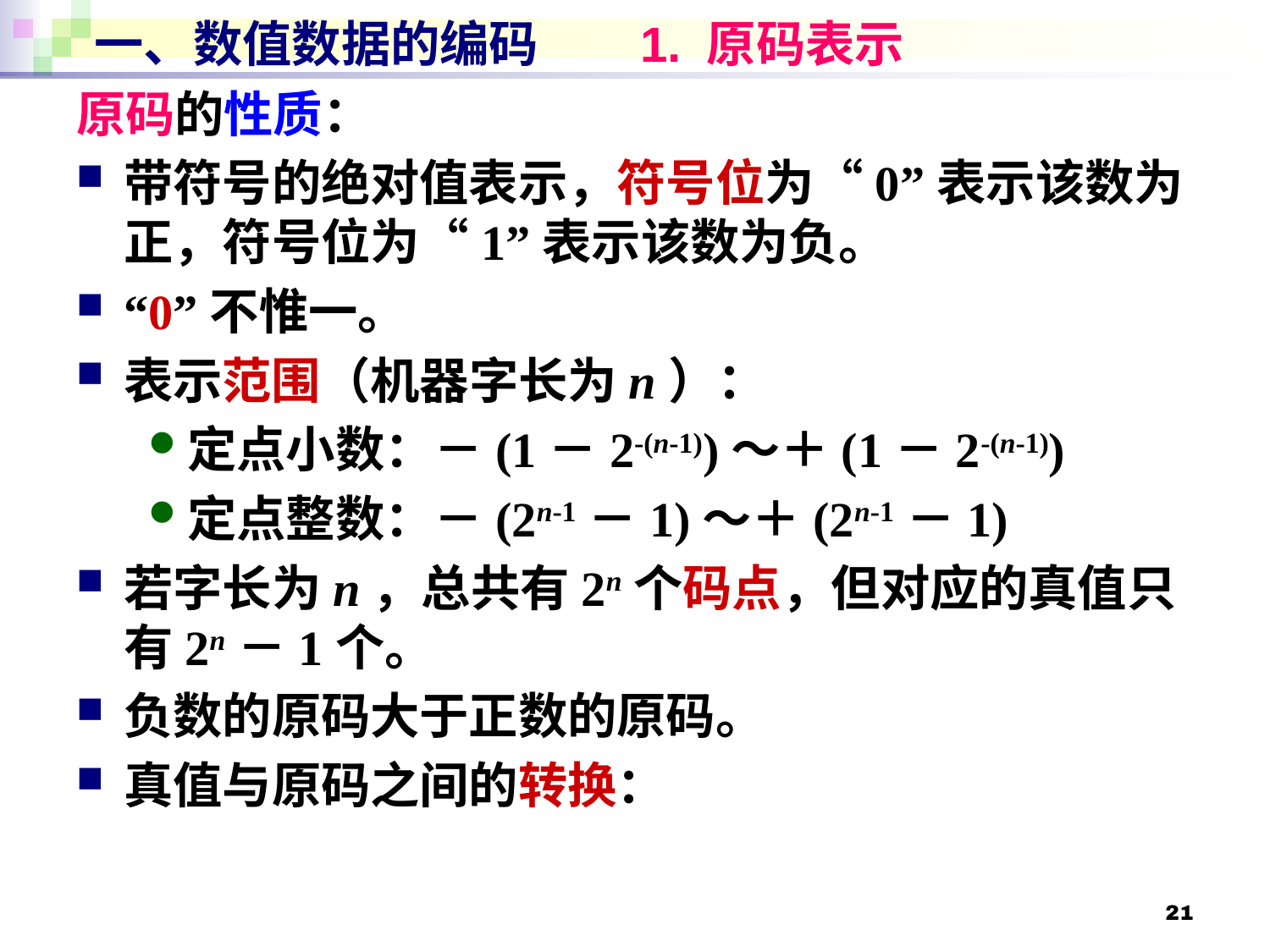

# 一、数值数据的编码        1. 原码表示
原码的性质：
带符号的绝对值表示，符号位为“0”表示该数为正，符号位为“1”表示该数为负。
“0”不惟一。
表示范围（机器字长为n）：
定点小数：－(1－2-(n-1))～＋(1－2-(n-1))
定点整数：－(2n-1－1)～＋(2n-1－1)
若字长为n，总共有2n个码点，但对应的真值只有2n－1个。
负数的原码大于正数的原码。
真值与原码之间的转换：
21